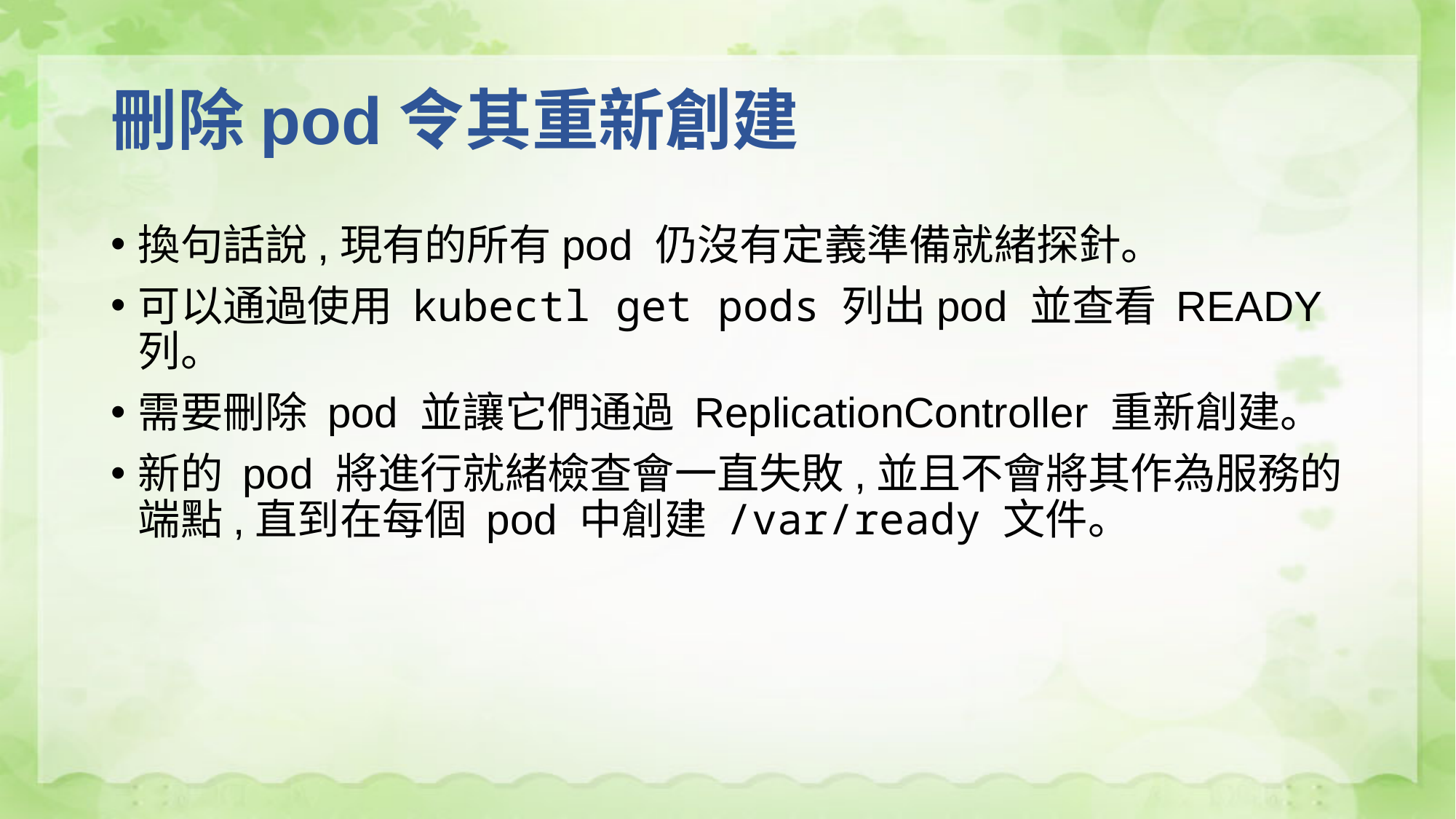

# 刪除pod令其重新創建
換句話說,現有的所有pod 仍沒有定義準備就緒探針。
可以通過使用 kubectl get pods 列出pod 並查看 READY 列。
需要刪除 pod 並讓它們通過 ReplicationController 重新創建。
新的 pod 將進行就緒檢查會一直失敗,並且不會將其作為服務的端點,直到在每個 pod 中創建 /var/ready 文件。